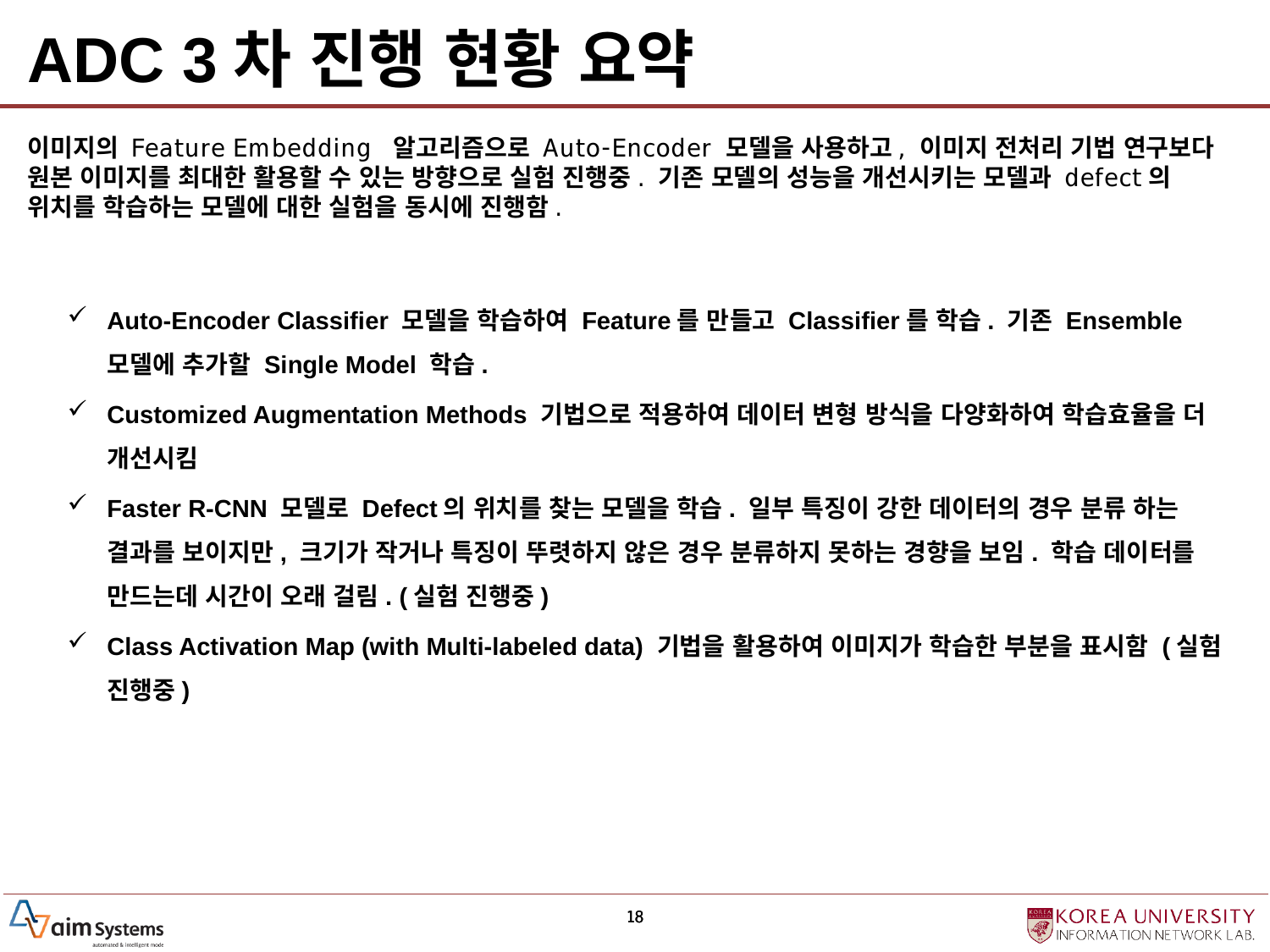

# ADC 3차 진행 현황 요약
이미지의 Feature Embedding  알고리즘으로 Auto-Encoder 모델을 사용하고, 이미지 전처리 기법 연구보다 원본 이미지를 최대한 활용할 수 있는 방향으로 실험 진행중. 기존 모델의 성능을 개선시키는 모델과 defect의 위치를 학습하는 모델에 대한 실험을 동시에 진행함.
Auto-Encoder Classifier 모델을 학습하여 Feature를 만들고 Classifier를 학습. 기존 Ensemble 모델에 추가할 Single Model 학습.
Customized Augmentation Methods 기법으로 적용하여 데이터 변형 방식을 다양화하여 학습효율을 더 개선시킴
Faster R-CNN 모델로 Defect의 위치를 찾는 모델을 학습. 일부 특징이 강한 데이터의 경우 분류 하는 결과를 보이지만, 크기가 작거나 특징이 뚜렷하지 않은 경우 분류하지 못하는 경향을 보임. 학습 데이터를 만드는데 시간이 오래 걸림. (실험 진행중)
Class Activation Map (with Multi-labeled data) 기법을 활용하여 이미지가 학습한 부분을 표시함 (실험 진행중)